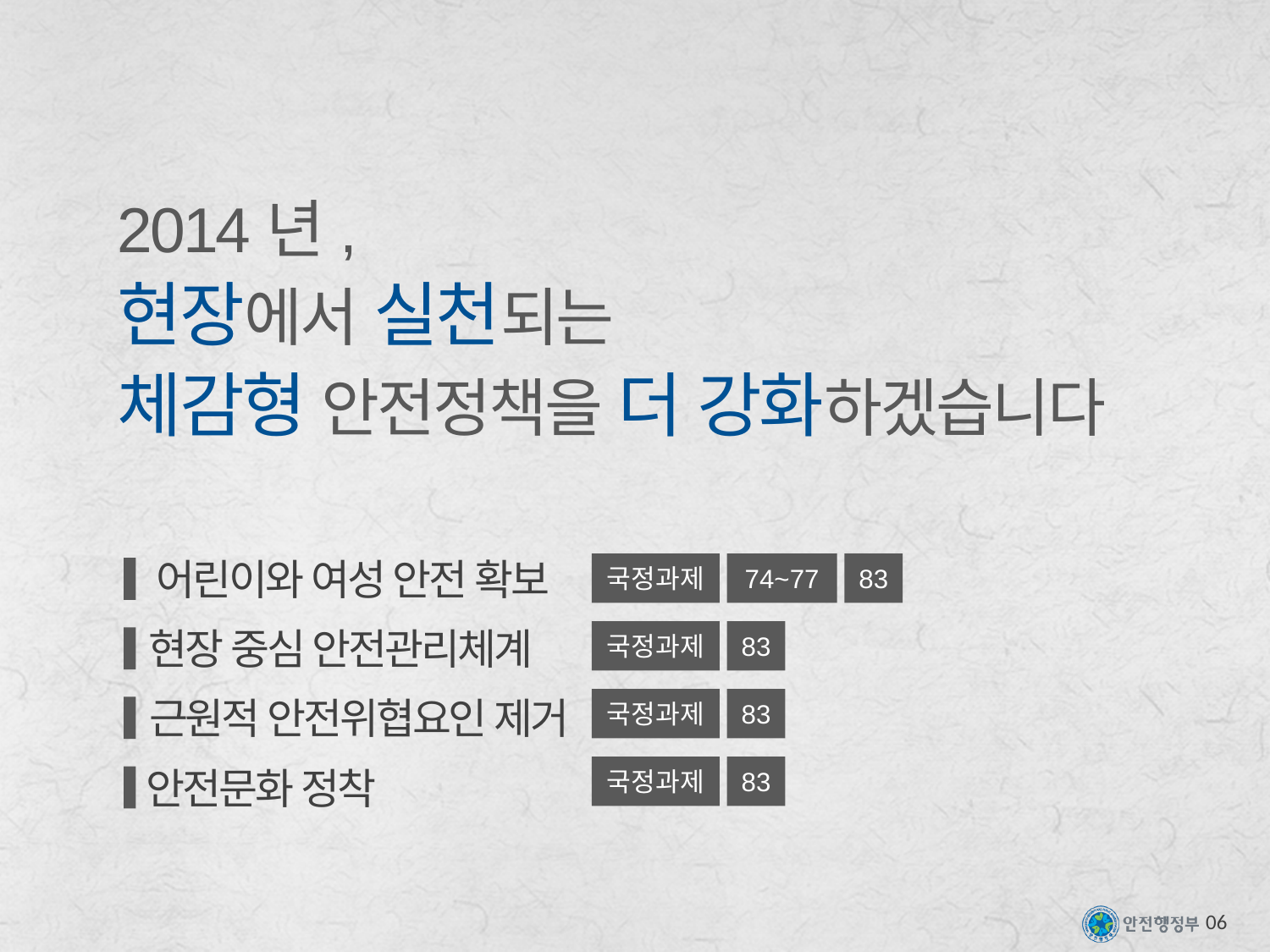

2014년,
현장에서 실천되는
체감형 안전정책을 더 강화하겠습니다
어린이와 여성 안전 확보
국정과제
74~77
83
국정과제
83
국정과제
83
국정과제
83

현장 중심 안전관리체계

근원적 안전위협요인 제거

안전문화 정착

06